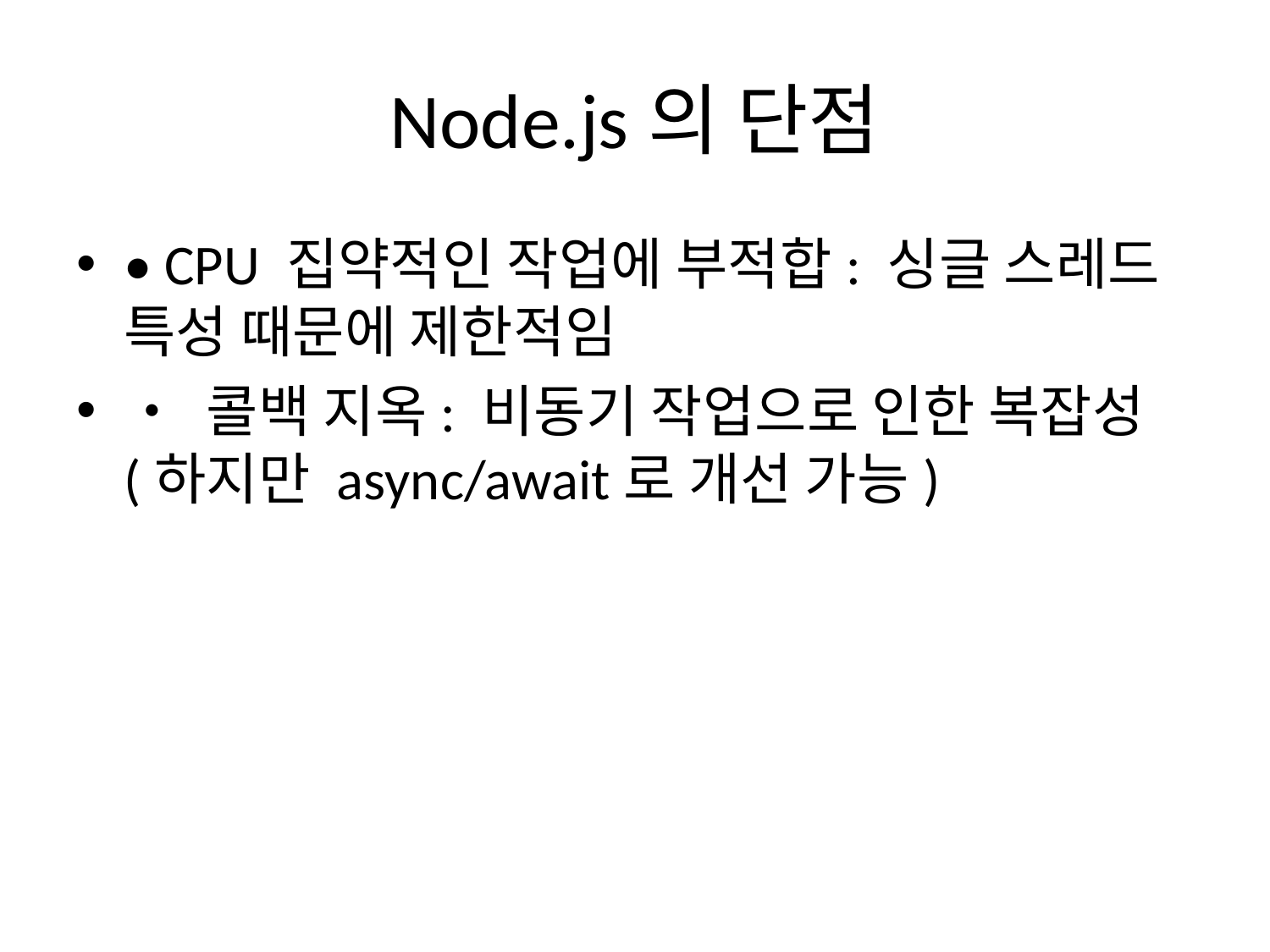

# Node.js의 단점
• CPU 집약적인 작업에 부적합: 싱글 스레드 특성 때문에 제한적임
• 콜백 지옥: 비동기 작업으로 인한 복잡성 (하지만 async/await로 개선 가능)